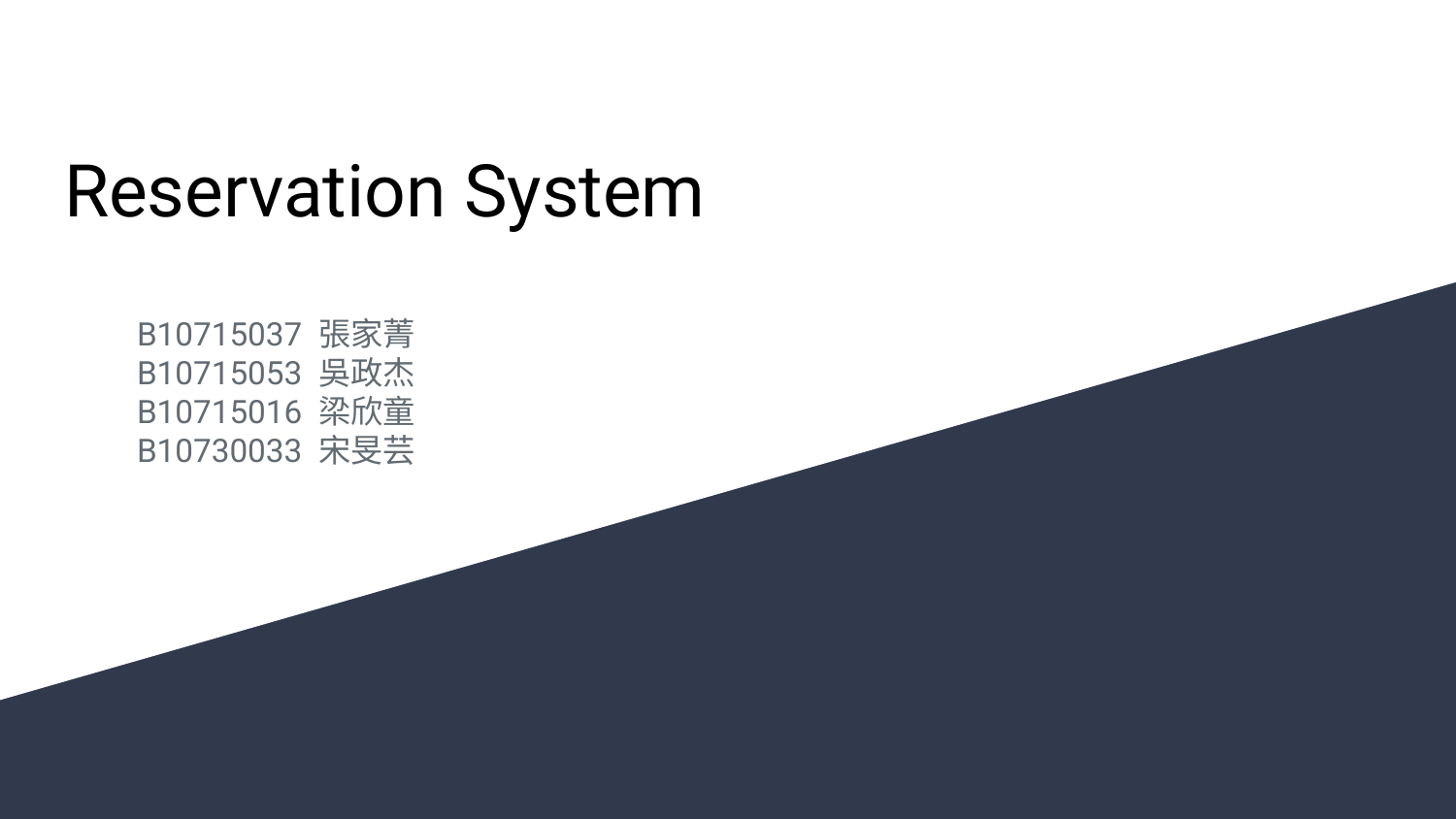

# Reservation System
B10715037 張家菁
B10715053 吳政杰
B10715016 梁欣童
B10730033 宋旻芸